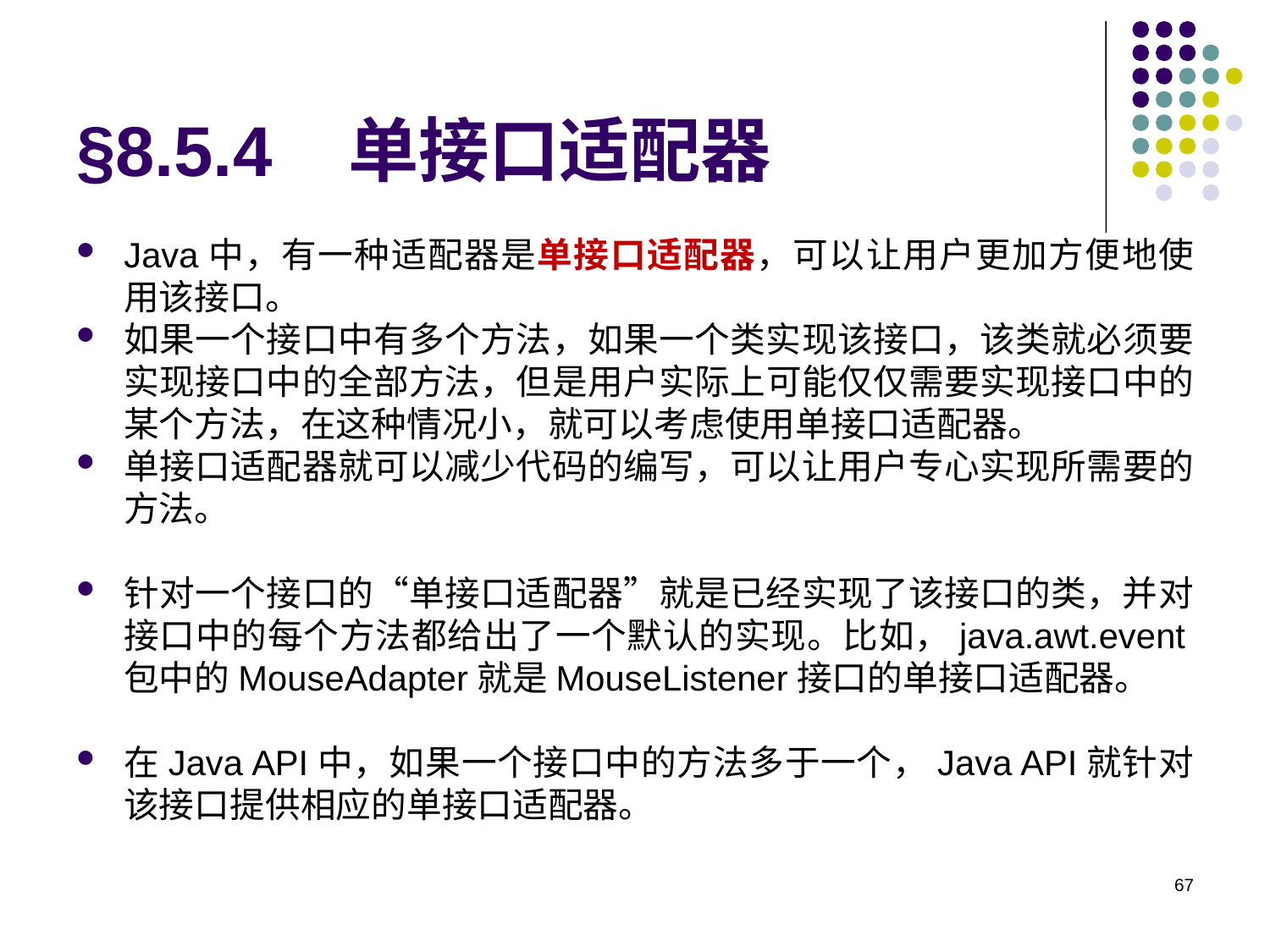

# §8.5.4   单接口适配器
Java中，有一种适配器是单接口适配器，可以让用户更加方便地使用该接口。
如果一个接口中有多个方法，如果一个类实现该接口，该类就必须要实现接口中的全部方法，但是用户实际上可能仅仅需要实现接口中的某个方法，在这种情况小，就可以考虑使用单接口适配器。
单接口适配器就可以减少代码的编写，可以让用户专心实现所需要的方法。

针对一个接口的“单接口适配器”就是已经实现了该接口的类，并对接口中的每个方法都给出了一个默认的实现。比如，java.awt.event包中的MouseAdapter就是MouseListener接口的单接口适配器。

在Java API中，如果一个接口中的方法多于一个，Java API就针对该接口提供相应的单接口适配器。

67